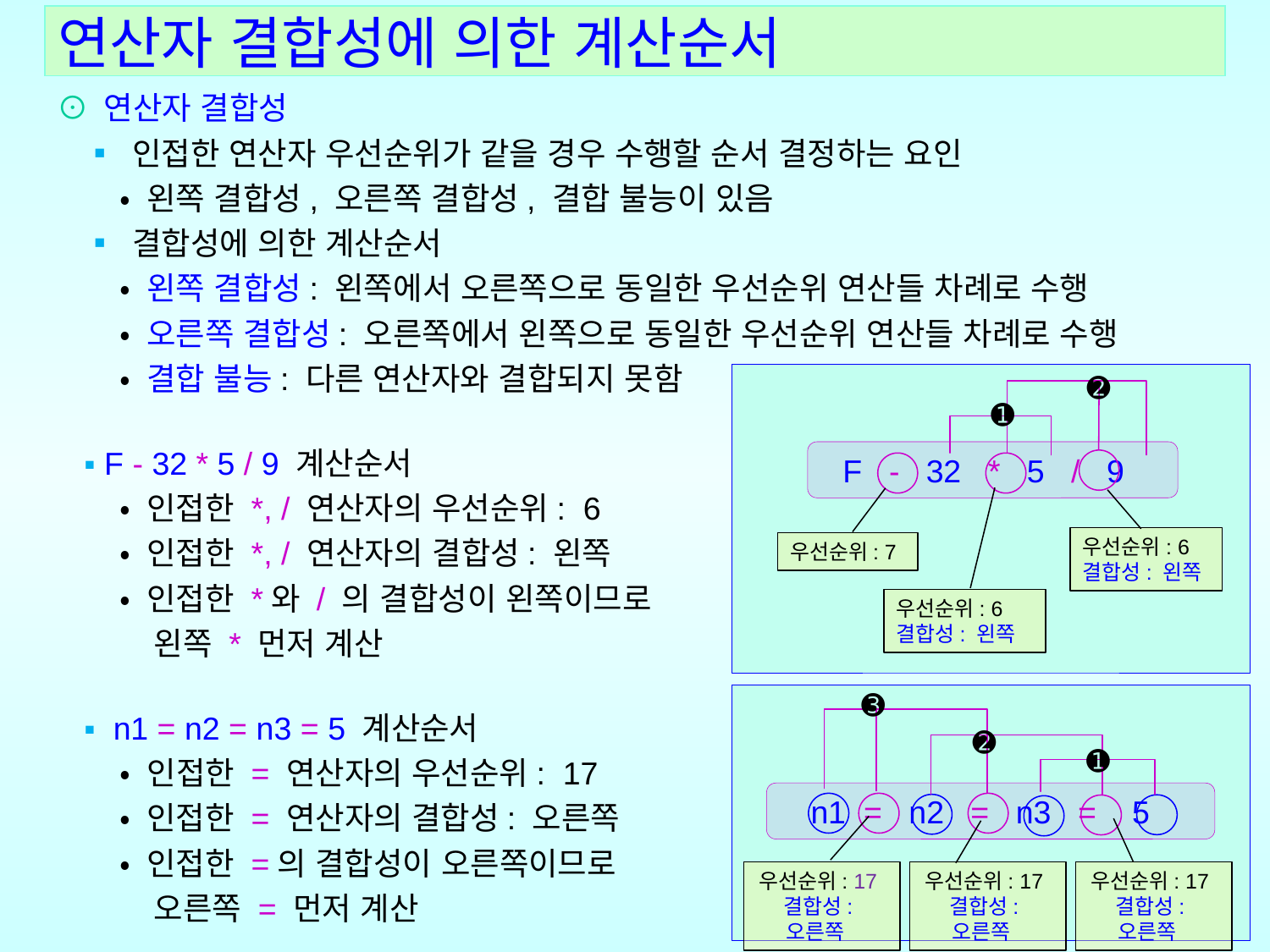

연산자 결합성에 의한 계산순서
⊙ 연산자 결합성
   ▪ 인접한 연산자 우선순위가 같을 경우 수행할 순서 결정하는 요인
       • 왼쪽 결합성, 오른쪽 결합성, 결합 불능이 있음
   ▪ 결합성에 의한 계산순서
       • 왼쪽 결합성: 왼쪽에서 오른쪽으로 동일한 우선순위 연산들 차례로 수행
       • 오른쪽 결합성: 오른쪽에서 왼쪽으로 동일한 우선순위 연산들 차례로 수행
       • 결합 불능: 다른 연산자와 결합되지 못함

   ▪ F - 32 * 5 / 9 계산순서
       • 인접한 *, / 연산자의 우선순위:  6
       • 인접한 *, / 연산자의 결합성: 왼쪽
       • 인접한 *와 / 의 결합성이 왼쪽이므로
          왼쪽 * 먼저 계산

   ▪  n1 = n2 = n3 = 5 계산순서
       • 인접한 = 연산자의 우선순위:  17
       • 인접한 = 연산자의 결합성: 오른쪽
       • 인접한 =의 결합성이 오른쪽이므로
          오른쪽 = 먼저 계산
 ➊
➋

F   -   32   *   5   /   9

우선순위: 6
결합성: 왼쪽
우선순위: 7

우선순위: 6
결합성: 왼쪽

 ➌

➋

➊

 n1  =   n2   =   n3   =    5

우선순위: 17
결합성: 오른쪽
우선순위: 17
결합성: 오른쪽
우선순위: 17
결합성: 오른쪽